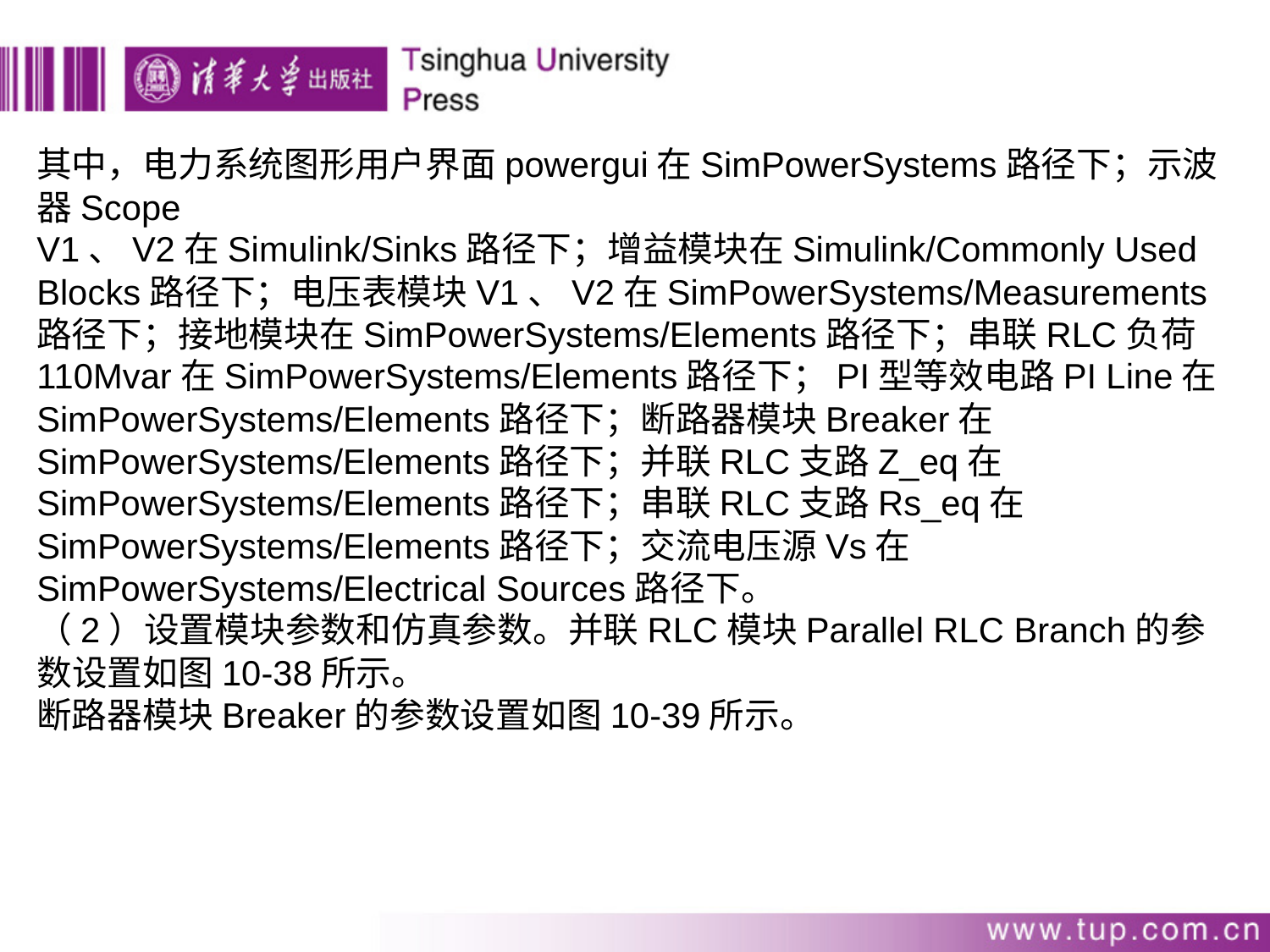

其中，电力系统图形用户界面powergui在SimPowerSystems路径下；示波器Scope V1、V2在Simulink/Sinks路径下；增益模块在Simulink/Commonly Used Blocks路径下；电压表模块V1、V2在SimPowerSystems/Measurements路径下；接地模块在SimPowerSystems/Elements路径下；串联RLC负荷110Mvar在SimPowerSystems/Elements路径下；PI型等效电路PI Line在SimPowerSystems/Elements路径下；断路器模块Breaker在SimPowerSystems/Elements路径下；并联RLC支路Z_eq在SimPowerSystems/Elements路径下；串联RLC支路Rs_eq在SimPowerSystems/Elements路径下；交流电压源Vs在SimPowerSystems/Electrical Sources路径下。
（2）设置模块参数和仿真参数。并联RLC模块Parallel RLC Branch的参数设置如图10-38所示。
断路器模块Breaker的参数设置如图10-39所示。